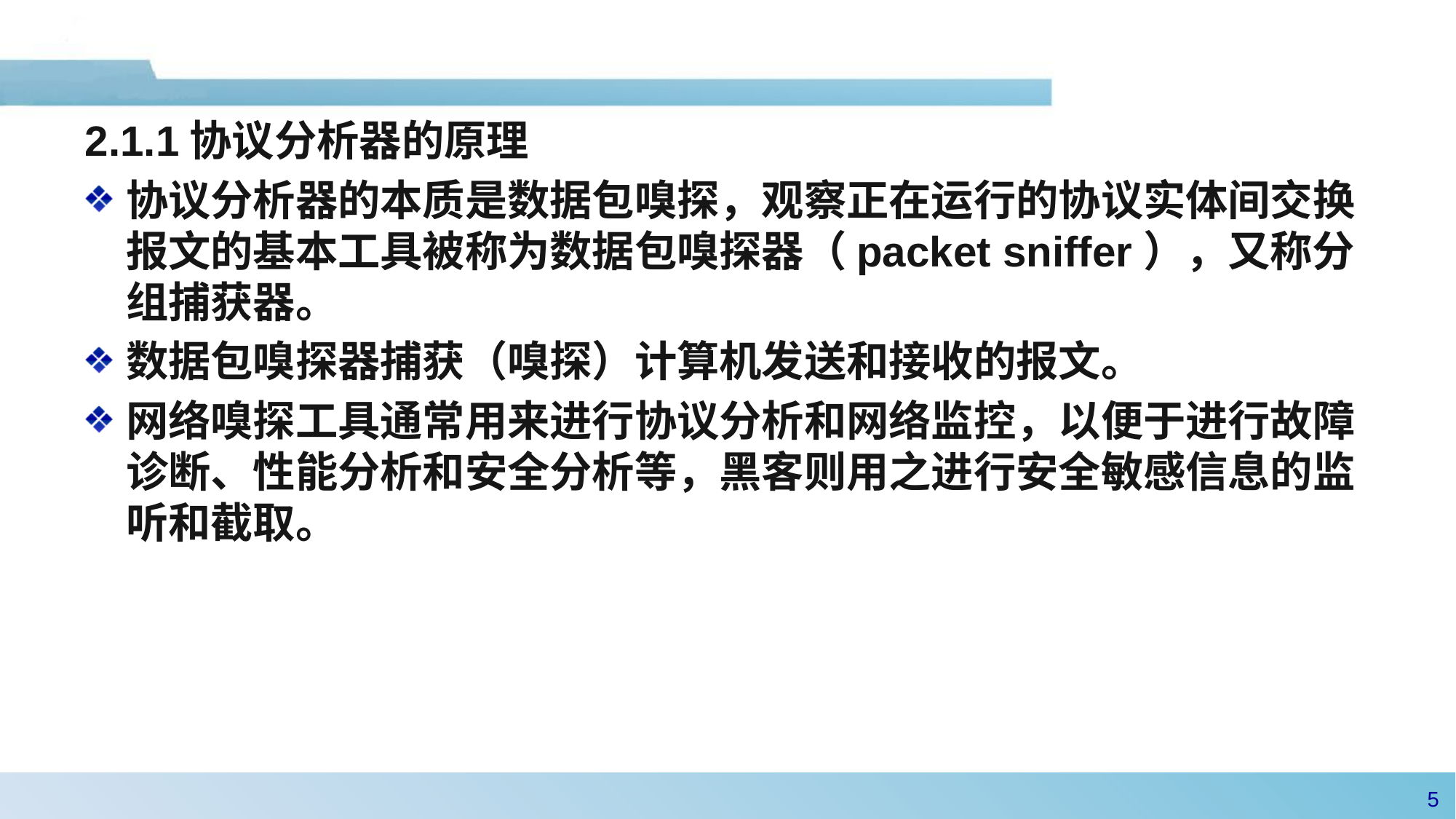

2.1.1协议分析器的原理
协议分析器的本质是数据包嗅探，观察正在运行的协议实体间交换报文的基本工具被称为数据包嗅探器（packet sniffer），又称分组捕获器。
数据包嗅探器捕获（嗅探）计算机发送和接收的报文。
网络嗅探工具通常用来进行协议分析和网络监控，以便于进行故障诊断、性能分析和安全分析等，黑客则用之进行安全敏感信息的监听和截取。
5